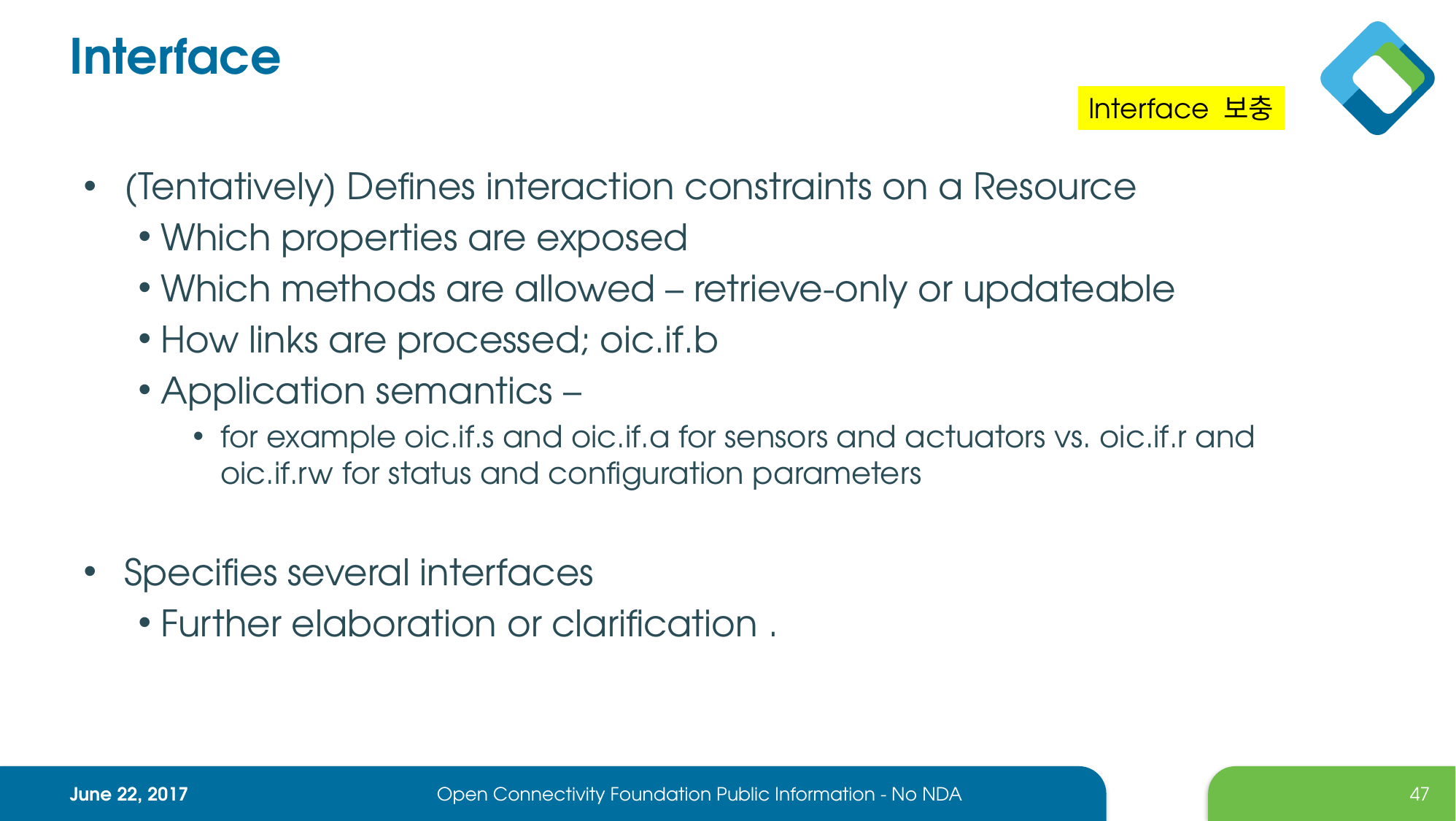

# Interface
Interface 보충
(Tentatively) Defines interaction constraints on a Resource
 Which properties are exposed
 Which methods are allowed – retrieve-only or updateable
 How links are processed; oic.if.b
 Application semantics –
for example oic.if.s and oic.if.a for sensors and actuators vs. oic.if.r and oic.if.rw for status and configuration parameters

Specifies several interfaces
 Further elaboration or clarification .

June 22, 2017
Open Connectivity Foundation Public Information - No NDA
47